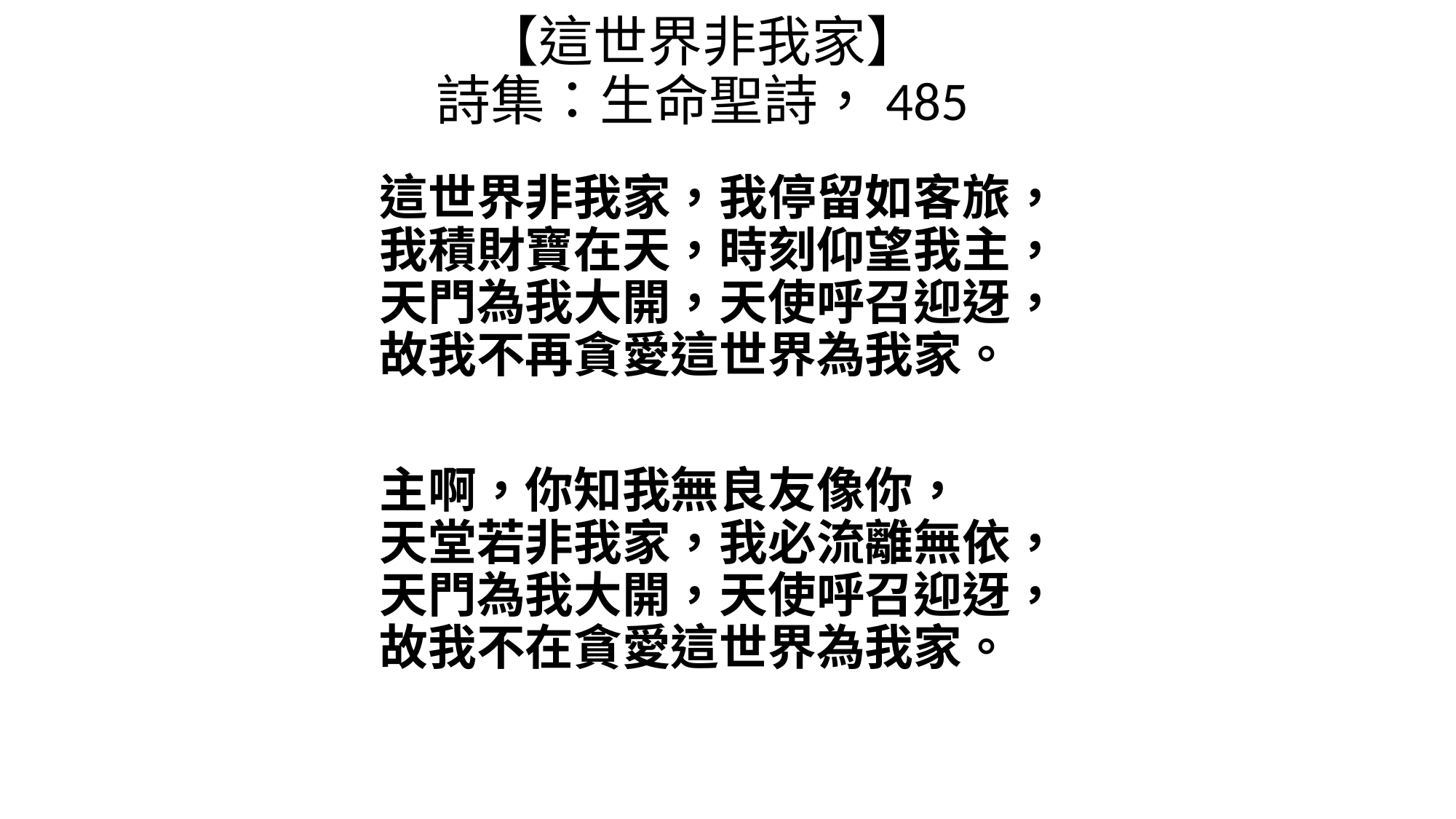

# 【這世界非我家】 詩集：生命聖詩，485
這世界非我家，我停留如客旅，
我積財寶在天，時刻仰望我主，
天門為我大開，天使呼召迎迓，
故我不再貪愛這世界為我家。

主啊，你知我無良友像你，
天堂若非我家，我必流離無依，
天門為我大開，天使呼召迎迓，
故我不在貪愛這世界為我家。